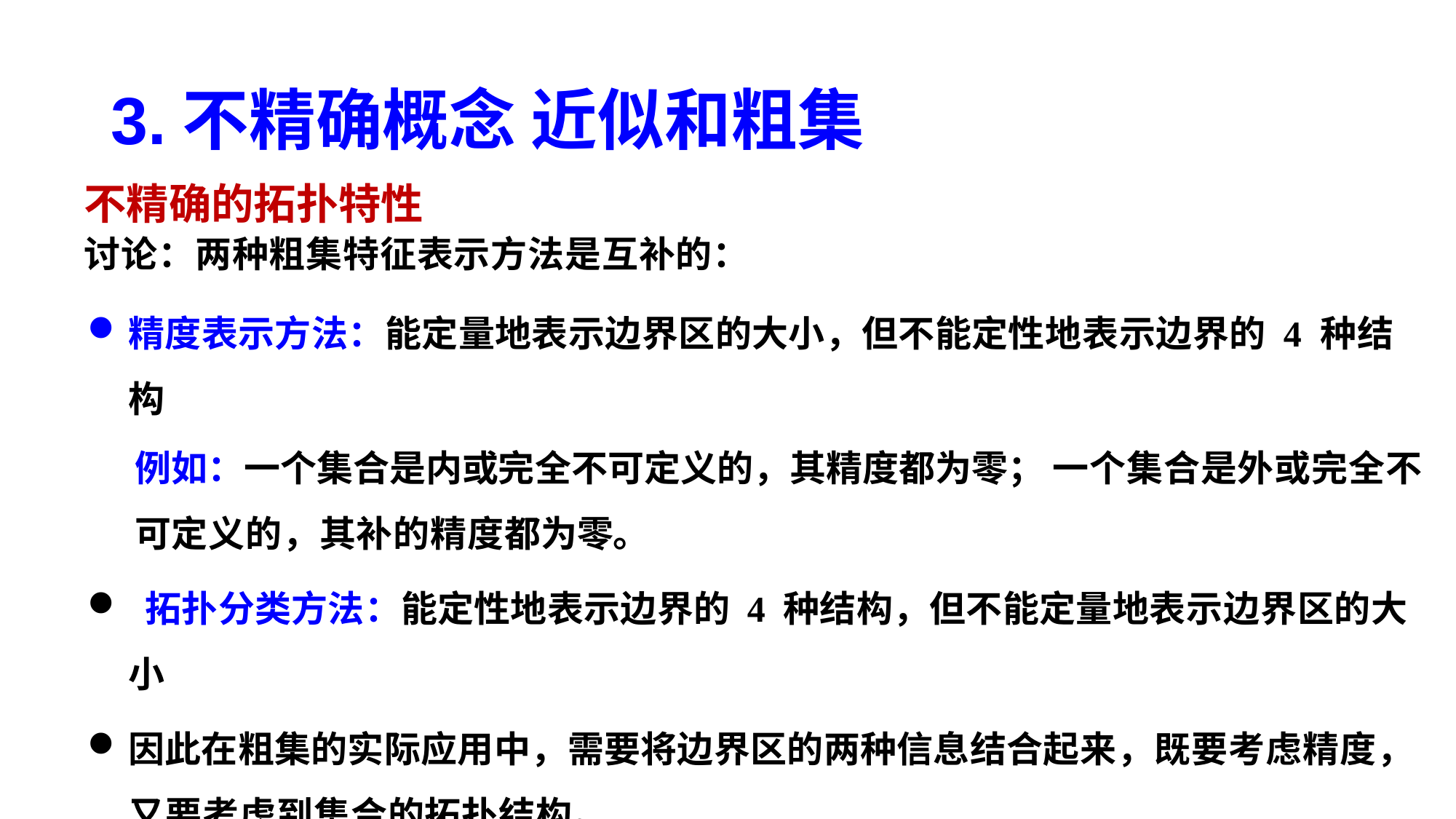

# 3.不精确概念 近似和粗集
不精确的拓扑特性
讨论：两种粗集特征表示方法是互补的：
精度表示方法：能定量地表示边界区的大小，但不能定性地表示边界的 4 种结构
例如：一个集合是内或完全不可定义的，其精度都为零； 一个集合是外或完全不可定义的，其补的精度都为零。
 拓扑分类方法：能定性地表示边界的 4 种结构，但不能定量地表示边界区的大小
因此在粗集的实际应用中，需要将边界区的两种信息结合起来，既要考虑精度，又要考虑到集合的拓扑结构。